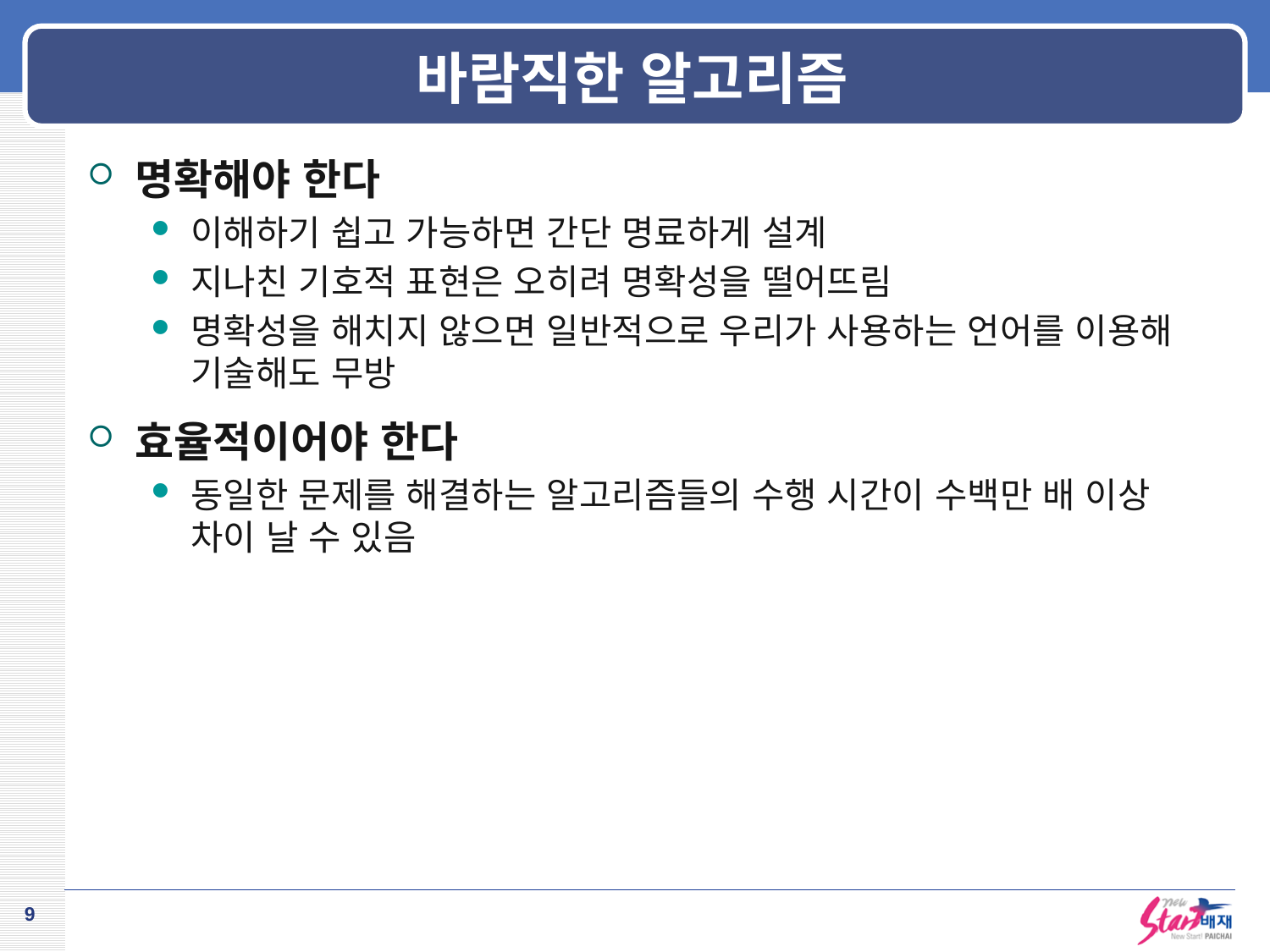

# 바람직한 알고리즘
명확해야 한다
이해하기 쉽고 가능하면 간단 명료하게 설계
지나친 기호적 표현은 오히려 명확성을 떨어뜨림
명확성을 해치지 않으면 일반적으로 우리가 사용하는 언어를 이용해 기술해도 무방
효율적이어야 한다
동일한 문제를 해결하는 알고리즘들의 수행 시간이 수백만 배 이상 차이 날 수 있음
9